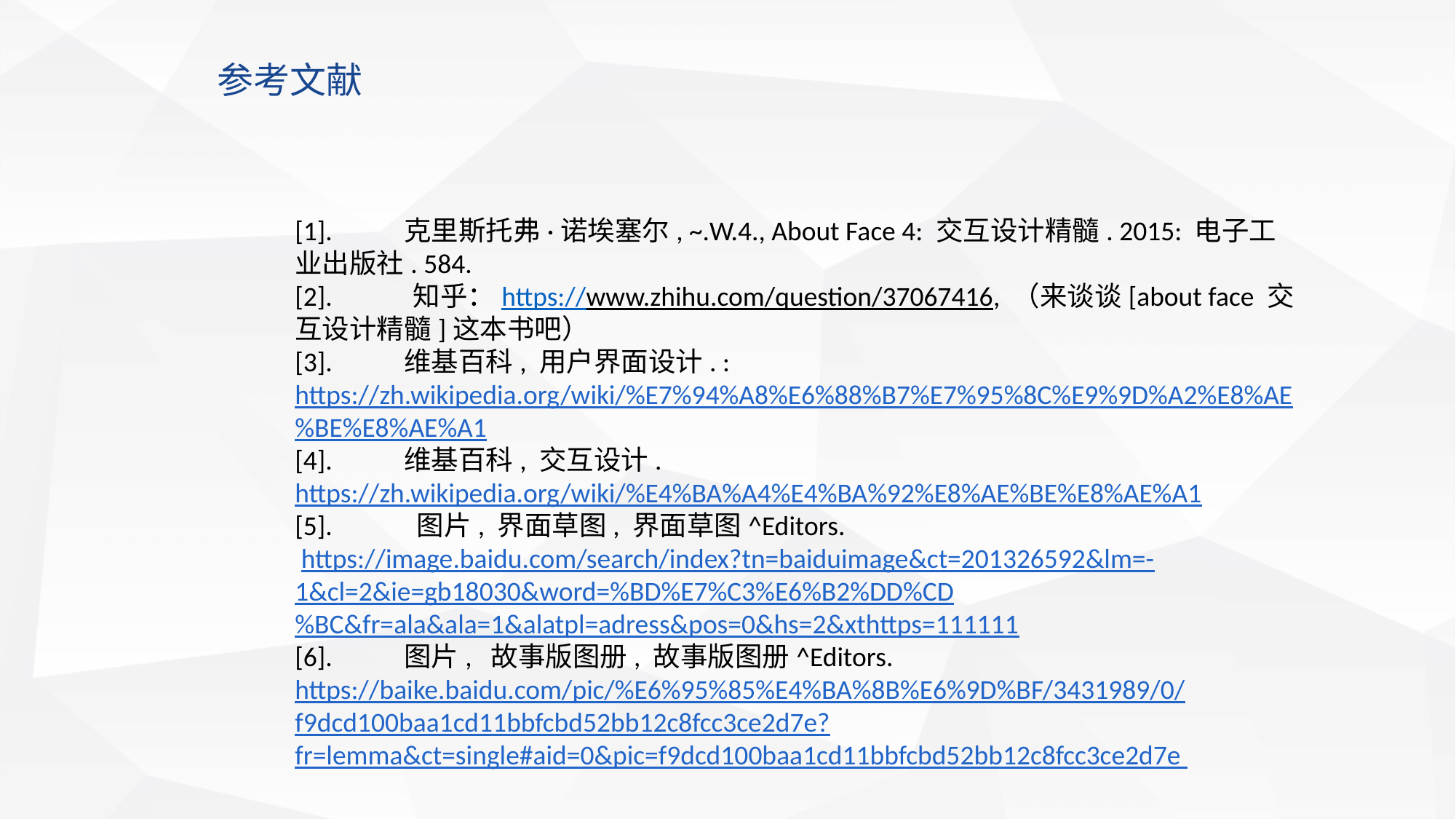

参考文献
[1].	克里斯托弗·诺埃塞尔, ~.W.4., About Face 4: 交互设计精髓. 2015: 电子工业出版社. 584.
[2].            知乎：https://www.zhihu.com/question/37067416, （来谈谈[about face 交互设计精髓]这本书吧）
[3].	维基百科, 用户界面设计. :     https://zh.wikipedia.org/wiki/%E7%94%A8%E6%88%B7%E7%95%8C%E9%9D%A2%E8%AE%BE%E8%AE%A1
[4].	维基百科, 交互设计.
https://zh.wikipedia.org/wiki/%E4%BA%A4%E4%BA%92%E8%AE%BE%E8%AE%A1
[5].	 图片, 界面草图, 界面草图^Editors.
 https://image.baidu.com/search/index?tn=baiduimage&ct=201326592&lm=-1&cl=2&ie=gb18030&word=%BD%E7%C3%E6%B2%DD%CD%BC&fr=ala&ala=1&alatpl=adress&pos=0&hs=2&xthttps=111111
[6].	图片,  故事版图册, 故事版图册^Editors.
https://baike.baidu.com/pic/%E6%95%85%E4%BA%8B%E6%9D%BF/3431989/0/f9dcd100baa1cd11bbfcbd52bb12c8fcc3ce2d7e?fr=lemma&ct=single#aid=0&pic=f9dcd100baa1cd11bbfcbd52bb12c8fcc3ce2d7e